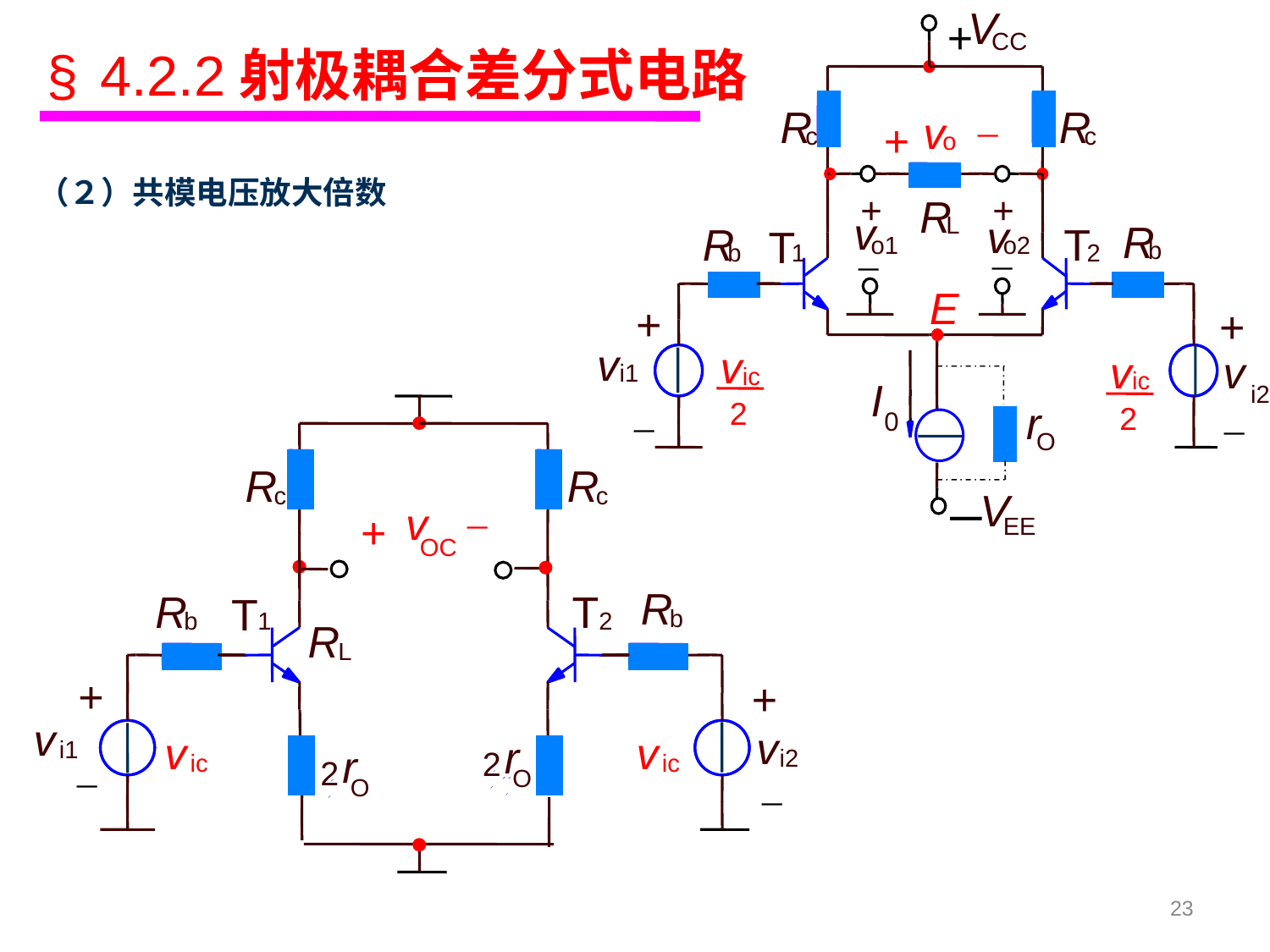

V
+

CC

R
R
v
+
－
c
c
o

+
+
R
v
L
v
R
R
T
T
o1
o2

b
b
1
2
－
－

E

+

+

v
v

v

v

i1
ic
ic

I

2

r

2
0

－
－

O

_

V

EE
§ 4.2.2射极耦合差分式电路

（２）共模电压放大倍数
i2

R
R
c
c
v
+

－

OC

R
R
T
T

b
b
1
2
R

L

+

+

v

v
v
v
r
i1

r
i2
2

ic
ic

2
O
－

O

－

23